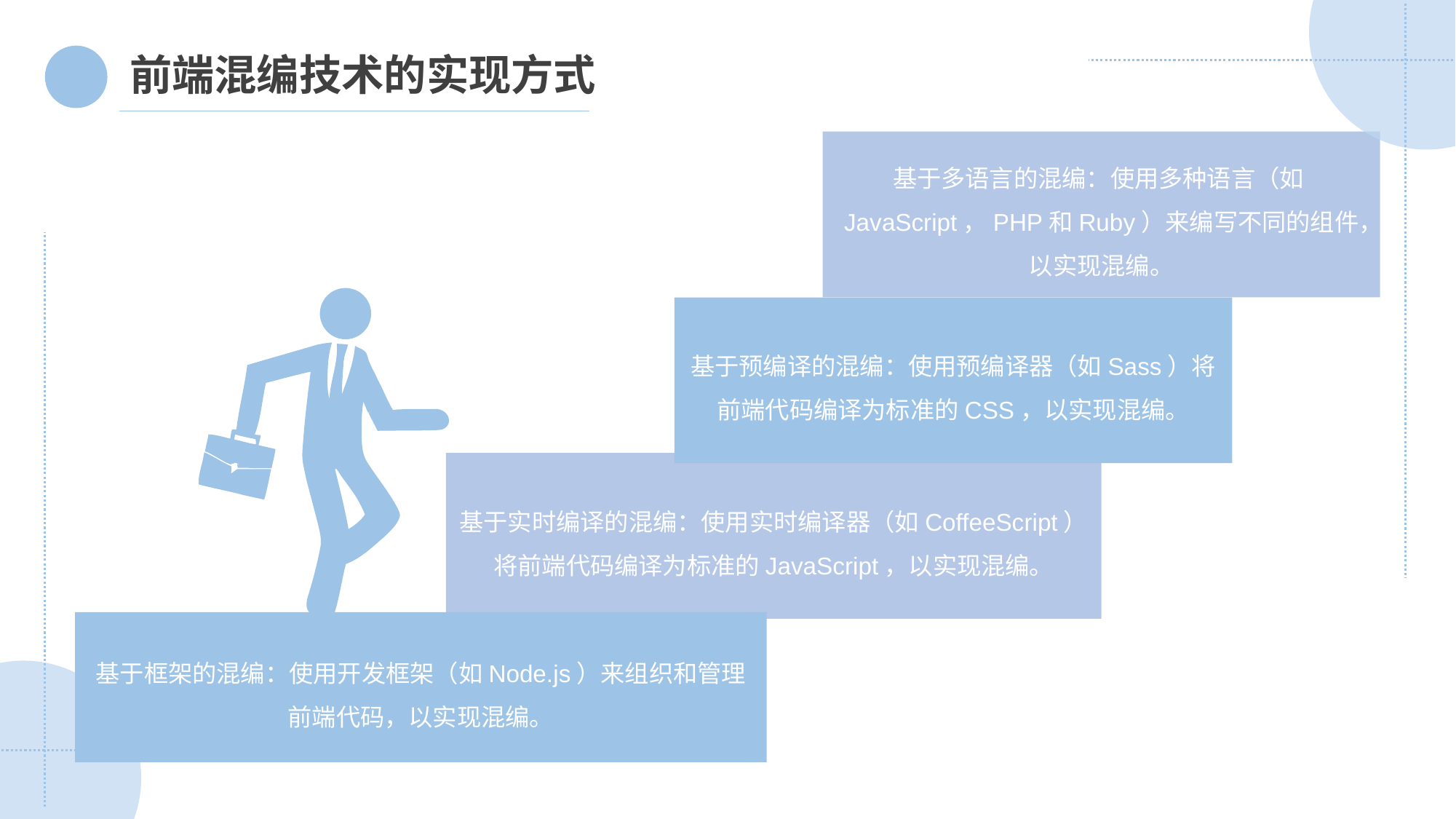

前端混编技术的实现方式

基于多语言的混编：使用多种语言（如JavaScript，PHP和Ruby）来编写不同的组件，以实现混编。

基于预编译的混编：使用预编译器（如Sass）将前端代码编译为标准的CSS，以实现混编。
基于实时编译的混编：使用实时编译器（如CoffeeScript）将前端代码编译为标准的JavaScript，以实现混编。
基于框架的混编：使用开发框架（如Node.js）来组织和管理前端代码，以实现混编。